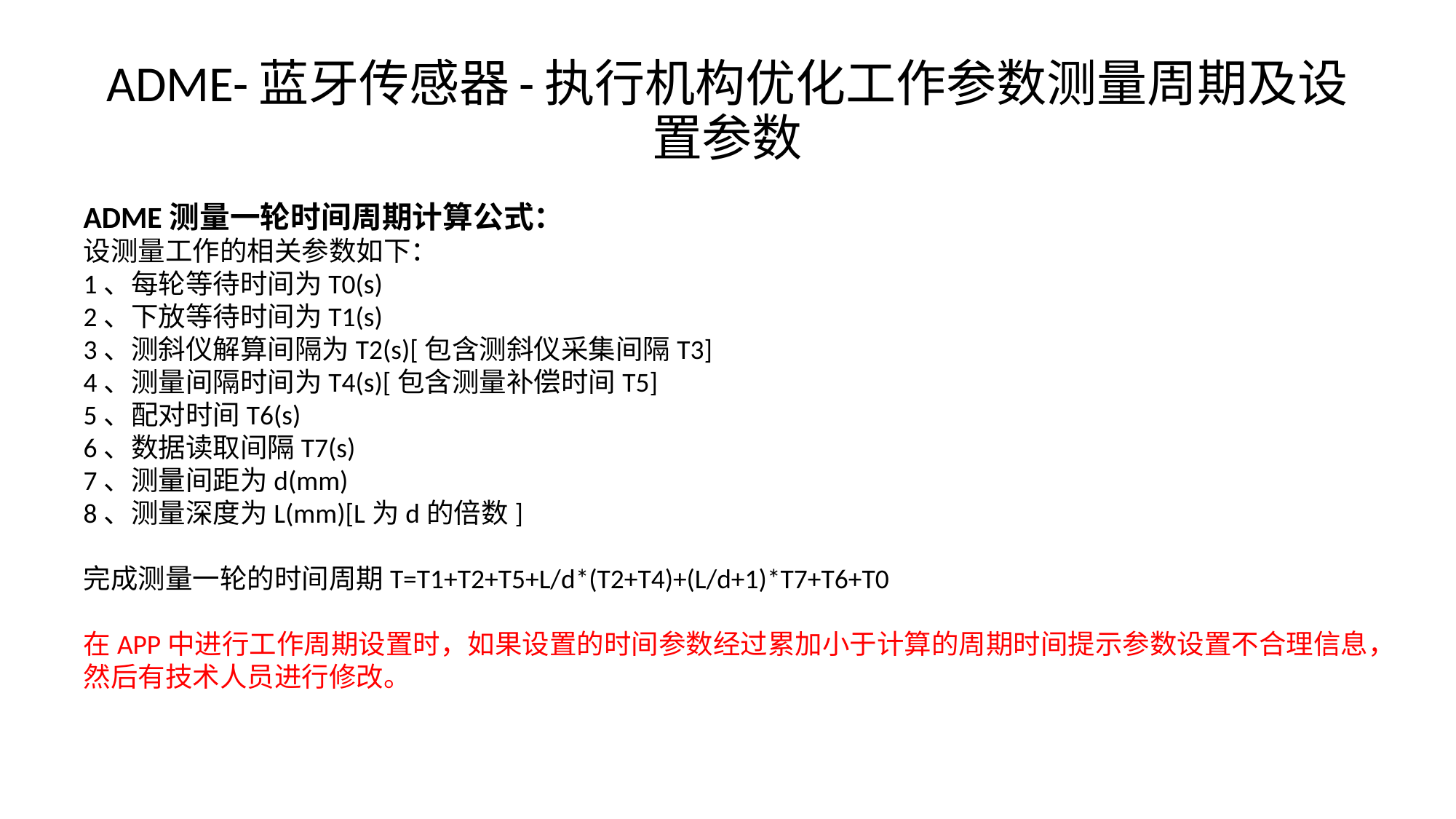

# ADME-蓝牙传感器-执行机构优化工作参数测量周期及设置参数
ADME测量一轮时间周期计算公式：
设测量工作的相关参数如下：
1、每轮等待时间为T0(s)
2、下放等待时间为T1(s)
3、测斜仪解算间隔为T2(s)[包含测斜仪采集间隔T3]
4、测量间隔时间为T4(s)[包含测量补偿时间T5]
5、配对时间T6(s)
6、数据读取间隔T7(s)
7、测量间距为d(mm)
8、测量深度为L(mm)[L为d的倍数]

完成测量一轮的时间周期T=T1+T2+T5+L/d*(T2+T4)+(L/d+1)*T7+T6+T0

在APP中进行工作周期设置时，如果设置的时间参数经过累加小于计算的周期时间提示参数设置不合理信息，然后有技术人员进行修改。